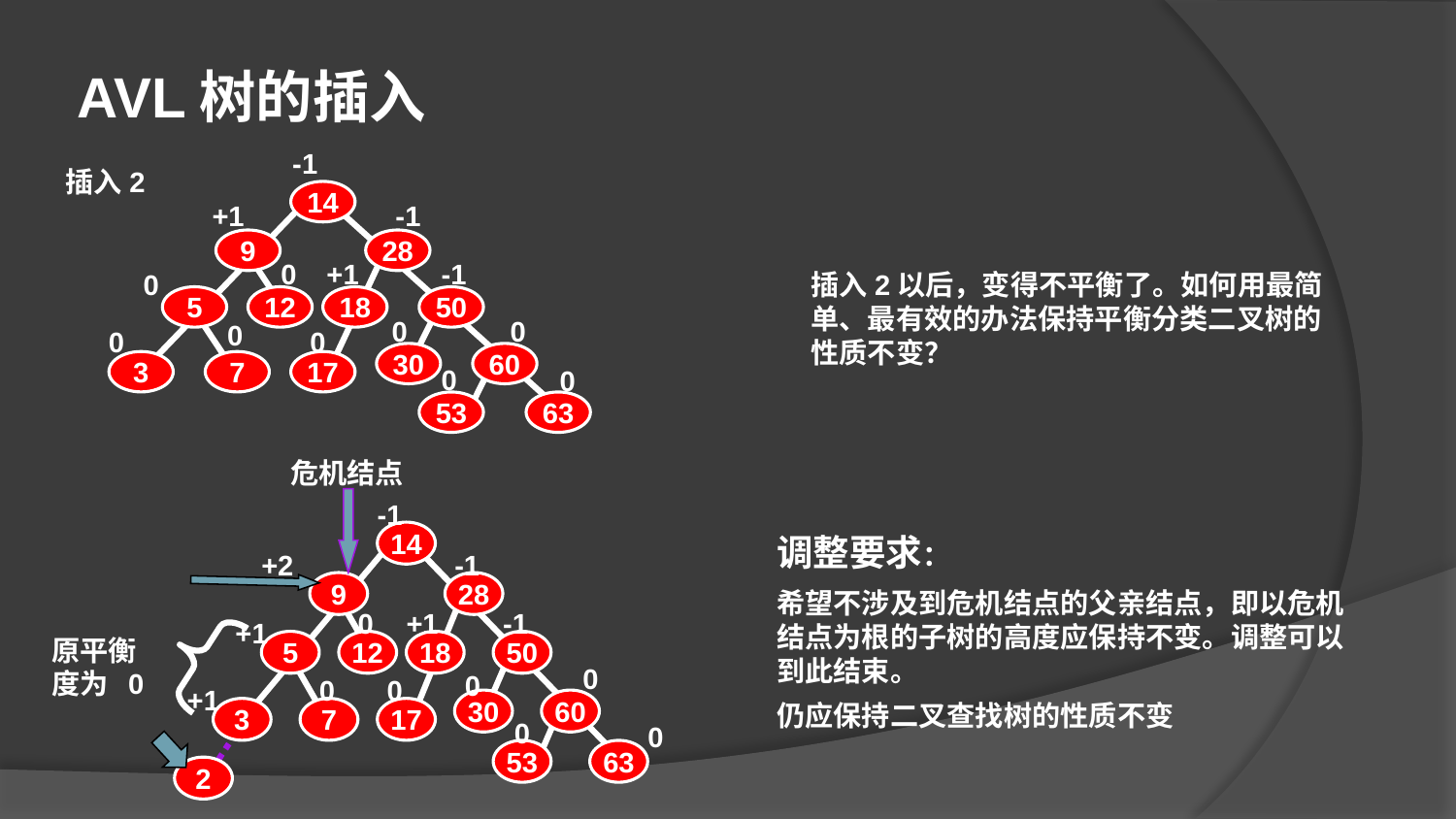

AVL树的插入
-1
14
+1
-1

9
28

0
+1
-1

0
5
12
18
50

0
0

0
0
30
60
3
7
17
0
0

53
63
插入2
插入2以后，变得不平衡了。如何用最简单、最有效的办法保持平衡分类二叉树的性质不变？
0
危机结点

-1
14
+2
-1

9
28

0
+1
-1

+1
5
12
18
50
原平衡度为  0

0
0
0
+1
30
60
3
7
17

0
0

53
63

2
调整要求：
希望不涉及到危机结点的父亲结点，即以危机结点为根的子树的高度应保持不变。调整可以到此结束。
仍应保持二叉查找树的性质不变
0